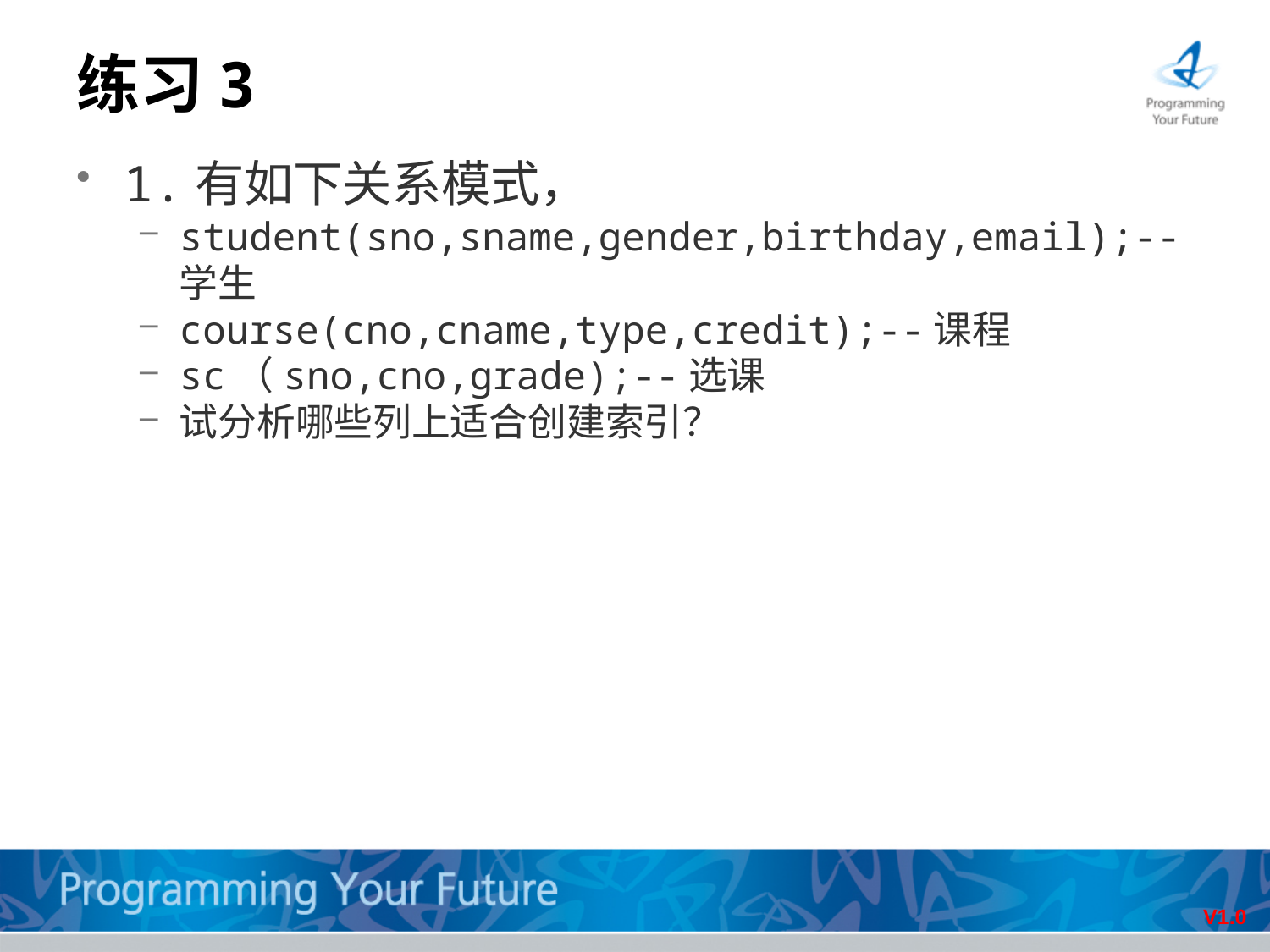

# 练习3
1.有如下关系模式，
student(sno,sname,gender,birthday,email);--学生
course(cno,cname,type,credit);--课程
sc（sno,cno,grade);--选课
试分析哪些列上适合创建索引？